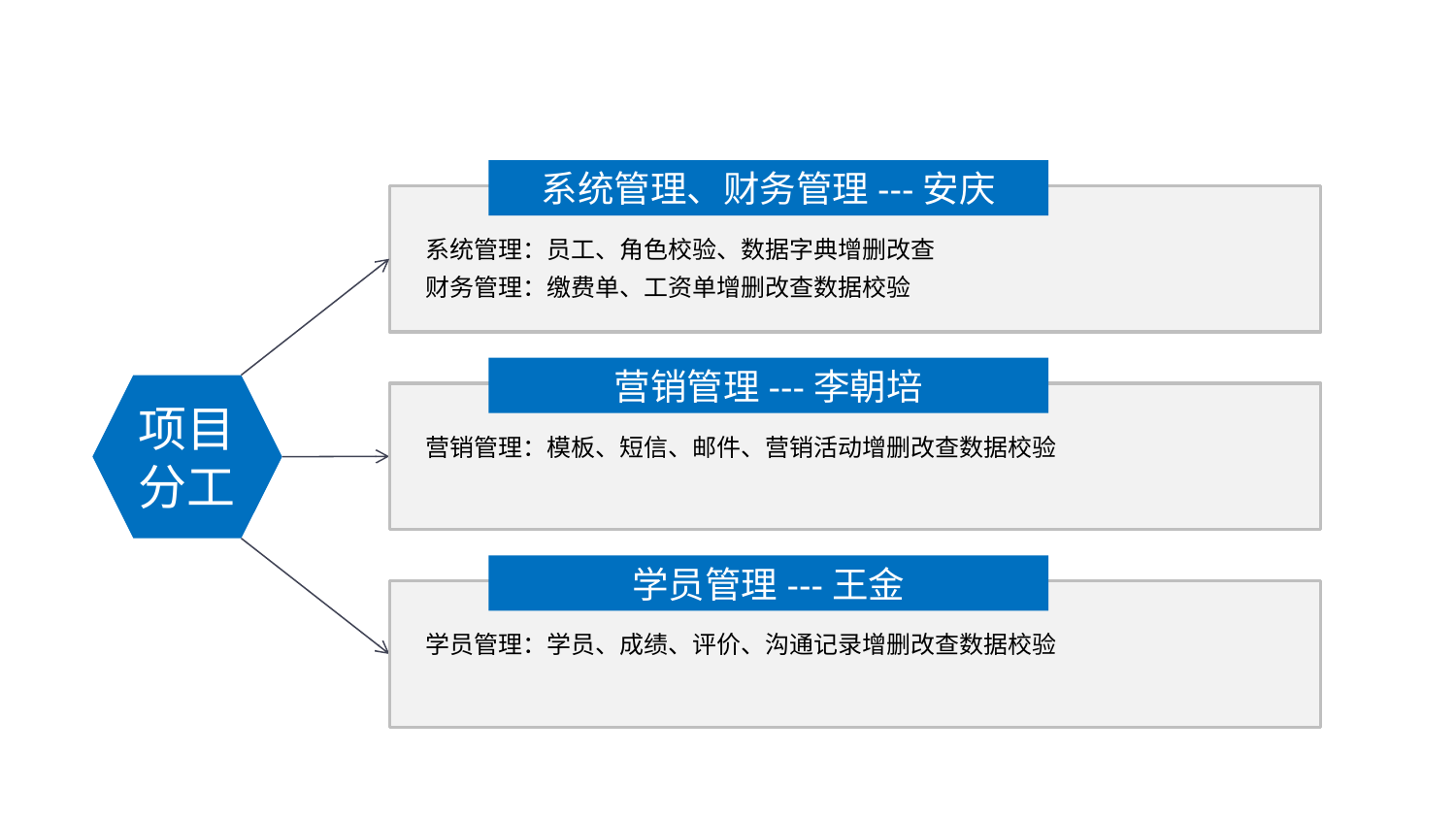

系统管理、财务管理---安庆

系统管理：员工、角色校验、数据字典增删改查
财务管理：缴费单、工资单增删改查数据校验
营销管理---李朝培
项目分工

营销管理：模板、短信、邮件、营销活动增删改查数据校验

学员管理---王金

学员管理：学员、成绩、评价、沟通记录增删改查数据校验